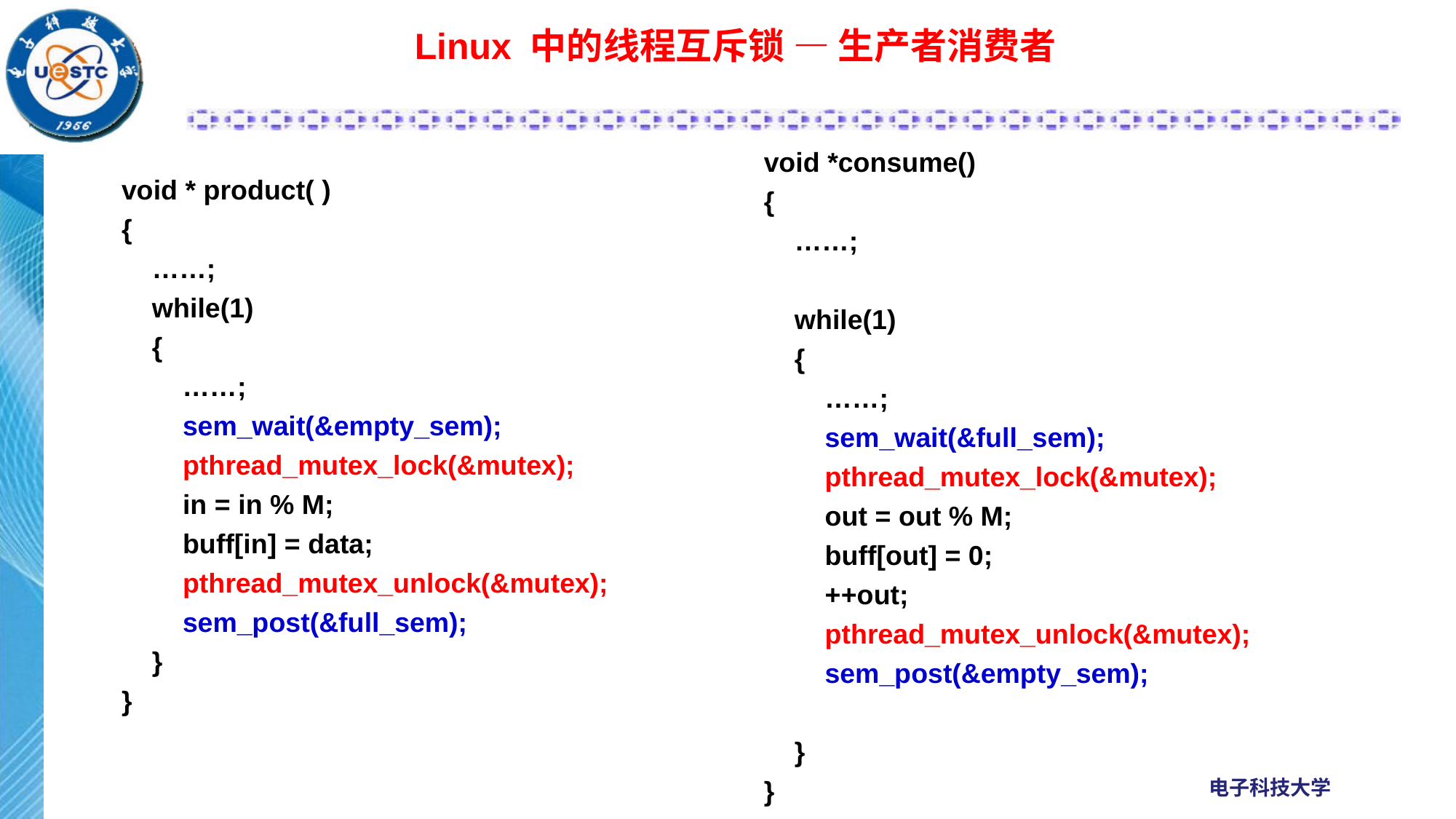

# Linux 中的线程互斥锁 — 生产者消费者
void *consume()
{
    ……;

    while(1)
    {
        ……;
        sem_wait(&full_sem);
        pthread_mutex_lock(&mutex);
        out = out % M;
        buff[out] = 0;
        ++out;
        pthread_mutex_unlock(&mutex);
        sem_post(&empty_sem);

    }
}
void * product( )
{
    ……;
    while(1)
    {
        ……;
        sem_wait(&empty_sem);
        pthread_mutex_lock(&mutex);
        in = in % M;
        buff[in] = data;
        pthread_mutex_unlock(&mutex);
        sem_post(&full_sem);
    }
}